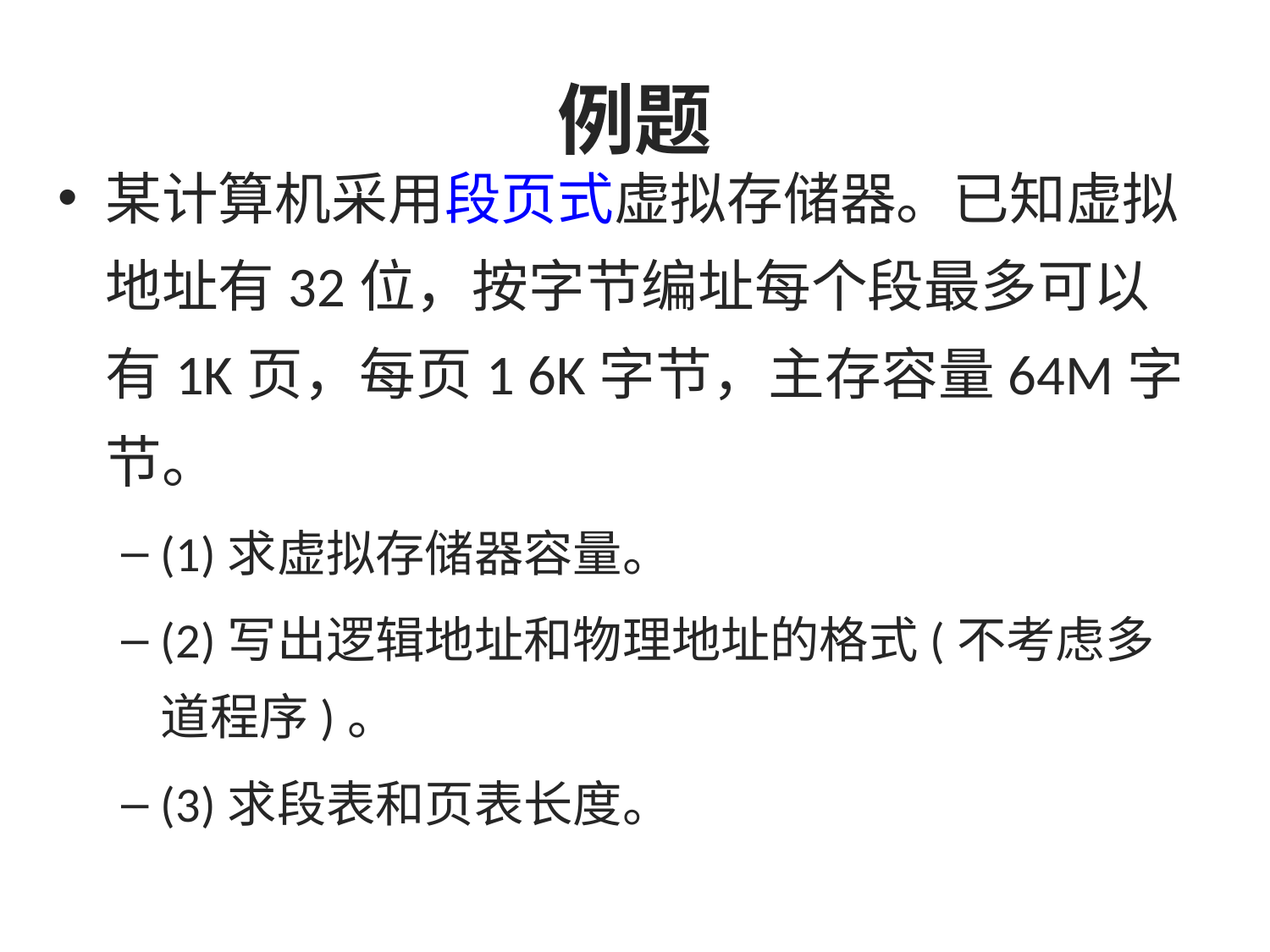

例题
某计算机采用段页式虚拟存储器。已知虚拟地址有32位，按字节编址每个段最多可以有1K页，每页1 6K字节，主存容量64M字节。
(1)求虚拟存储器容量。
(2)写出逻辑地址和物理地址的格式(不考虑多道程序)。
(3)求段表和页表长度。